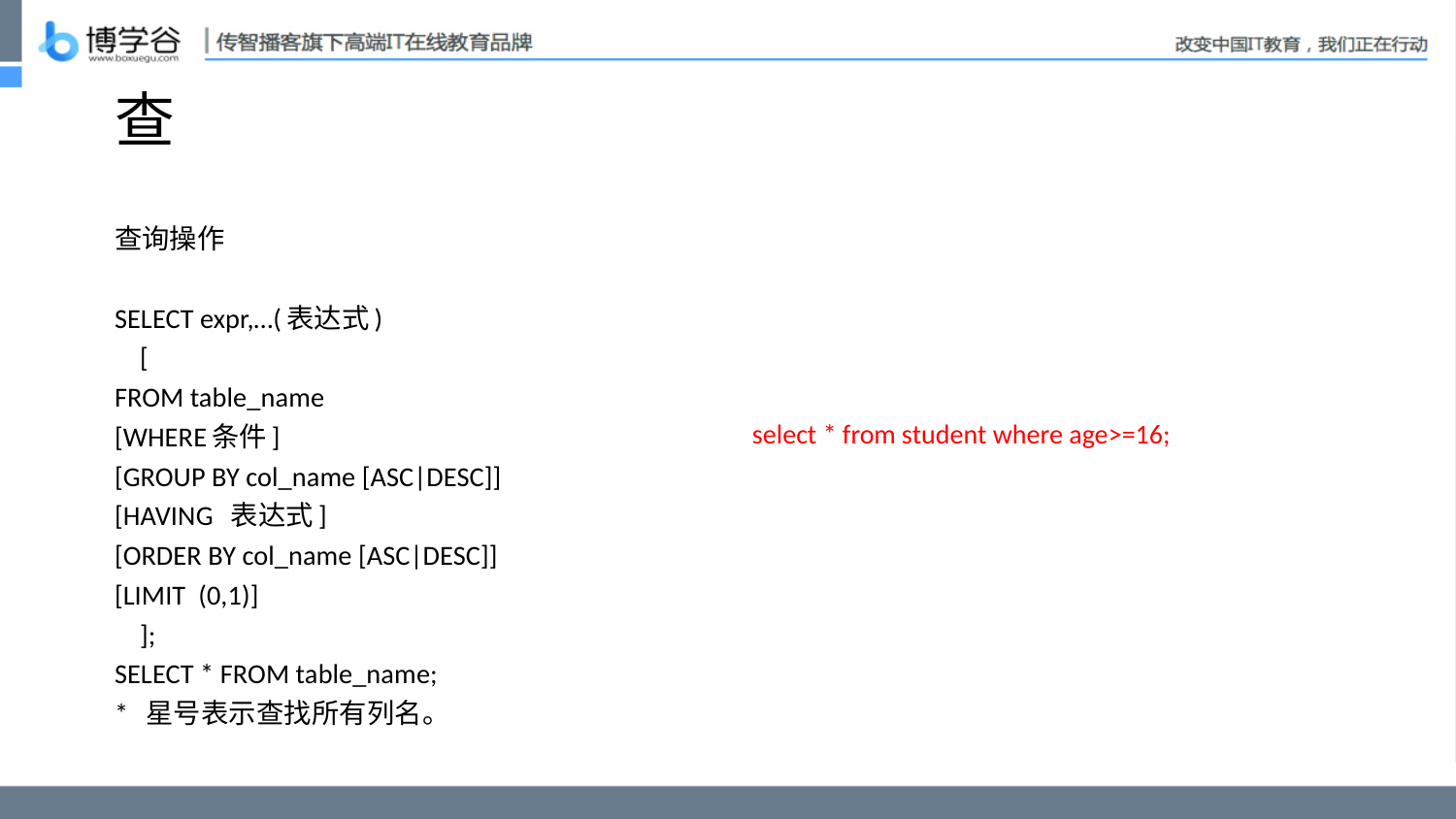

# 查
查询操作

SELECT expr,…(表达式)
    [
FROM table_name
[WHERE条件]
[GROUP BY col_name [ASC|DESC]]
[HAVING  表达式]
[ORDER BY col_name [ASC|DESC]]
[LIMIT  (0,1)]
    ];
SELECT * FROM table_name;
*  星号表示查找所有列名。
select * from student where age>=16;